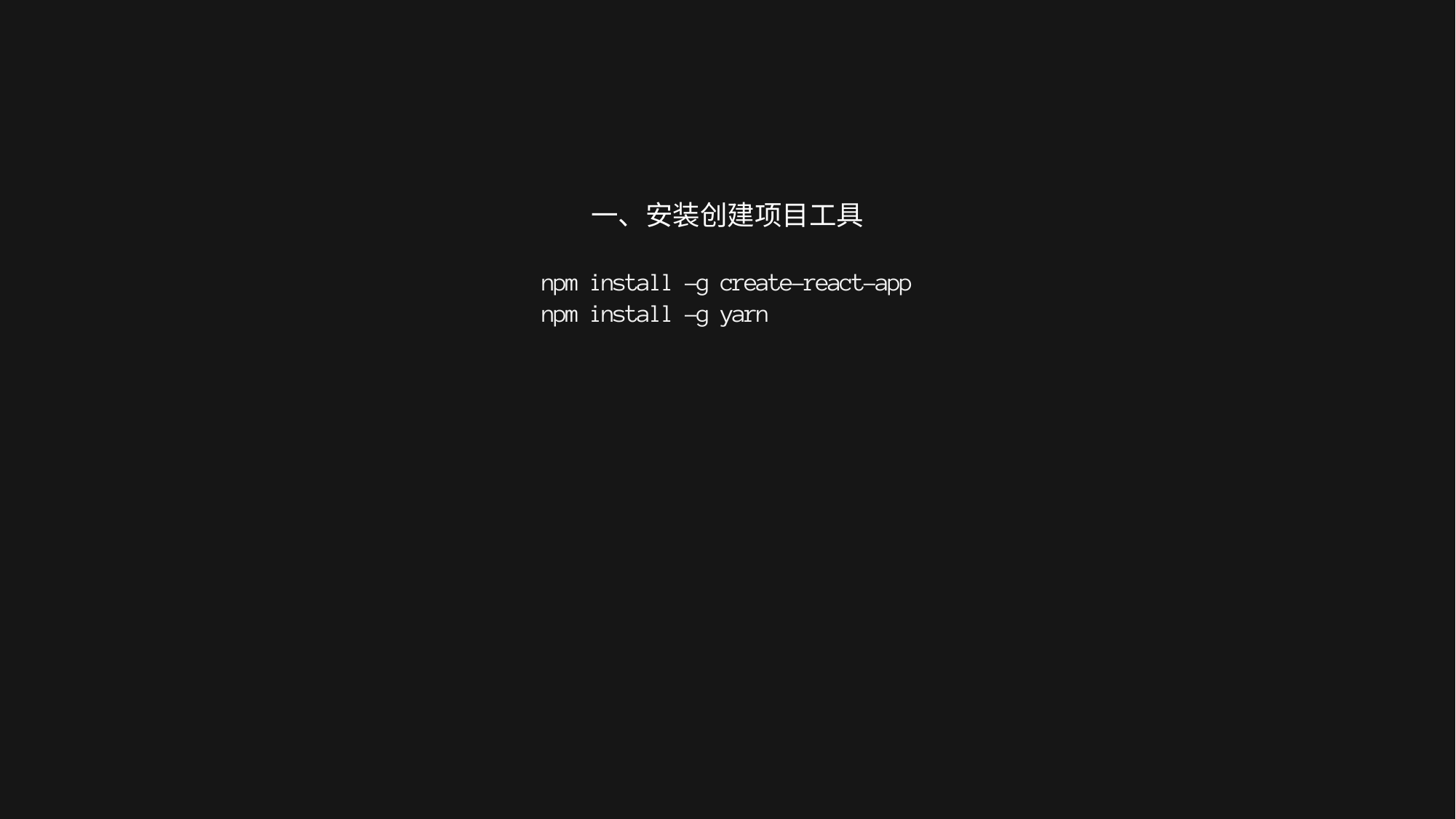

一、安装创建项目工具
npm install -g create-react-app
npm install -g yarn